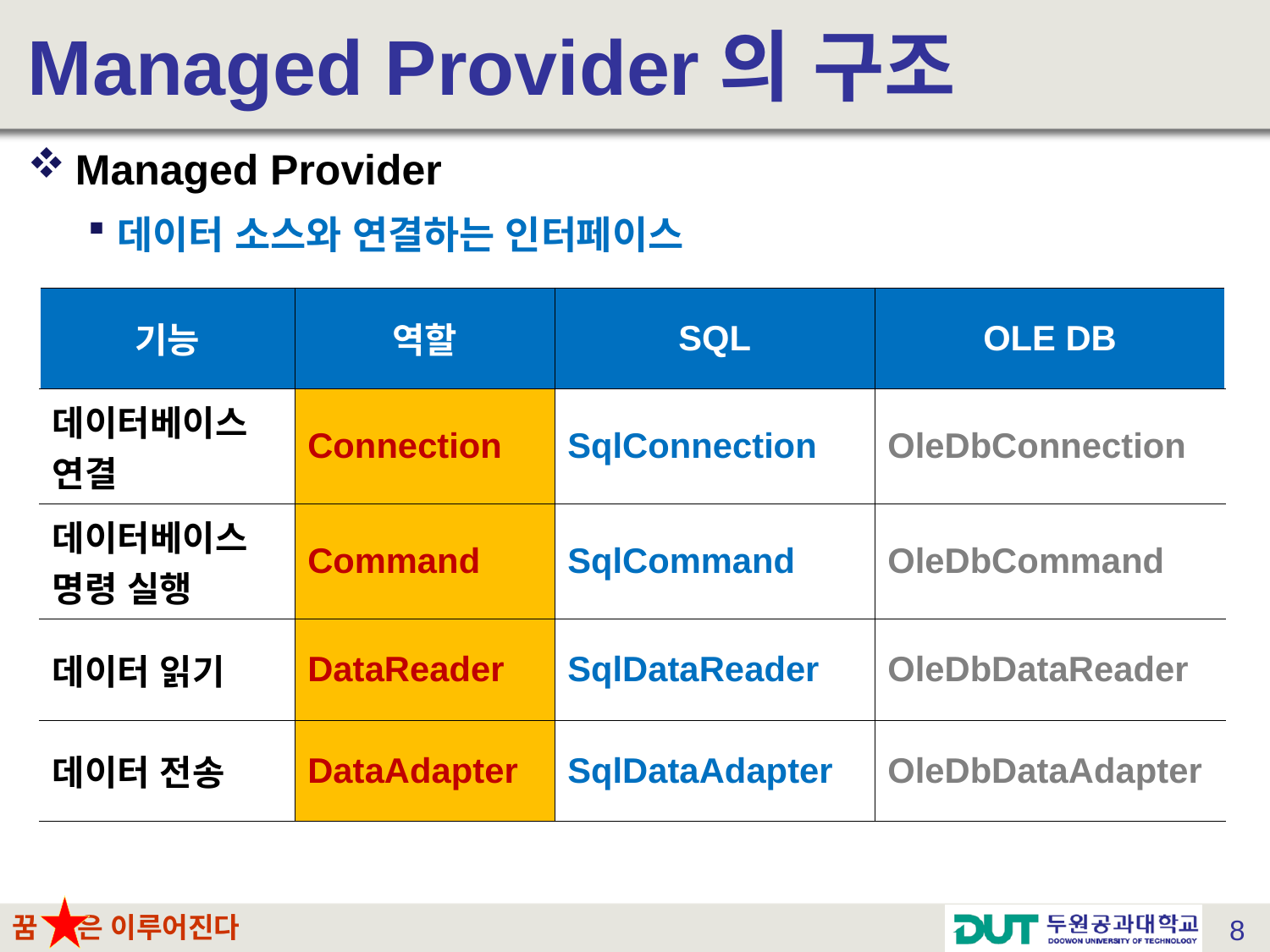

# Managed Provider의 구조
Managed Provider
데이터 소스와 연결하는 인터페이스
| 기능 | 역할 | SQL | OLE DB |
| --- | --- | --- | --- |
| 데이터베이스 연결 | Connection | SqlConnection | OleDbConnection |
| 데이터베이스 명령 실행 | Command | SqlCommand | OleDbCommand |
| 데이터 읽기 | DataReader | SqlDataReader | OleDbDataReader |
| 데이터 전송 | DataAdapter | SqlDataAdapter | OleDbDataAdapter |